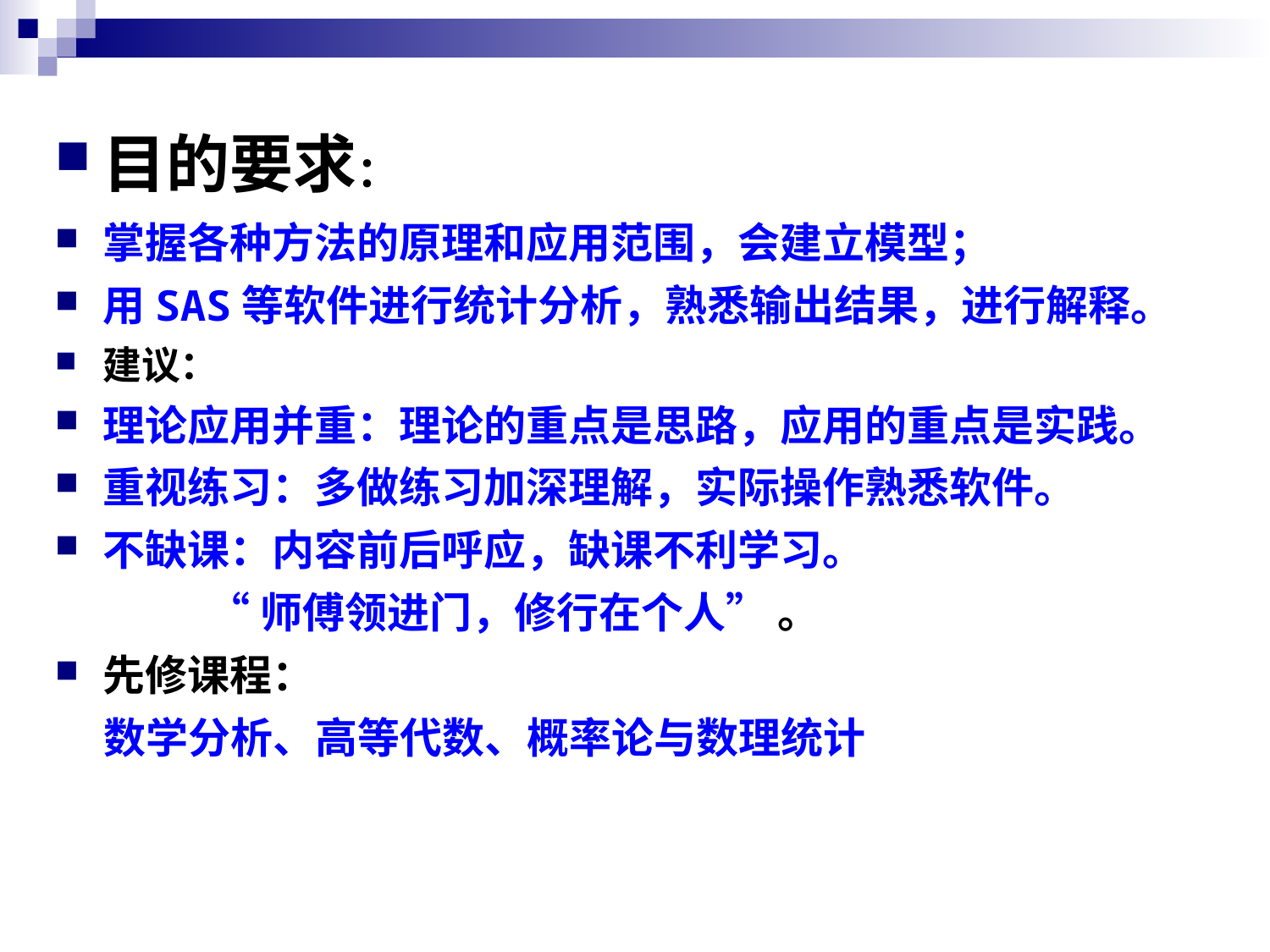

目的要求：
掌握各种方法的原理和应用范围，会建立模型；
用SAS等软件进行统计分析，熟悉输出结果，进行解释。
建议：
理论应用并重：理论的重点是思路，应用的重点是实践。
重视练习：多做练习加深理解，实际操作熟悉软件。
不缺课：内容前后呼应，缺课不利学习。
                “师傅领进门，修行在个人” 。
先修课程：
    数学分析、高等代数、概率论与数理统计

6